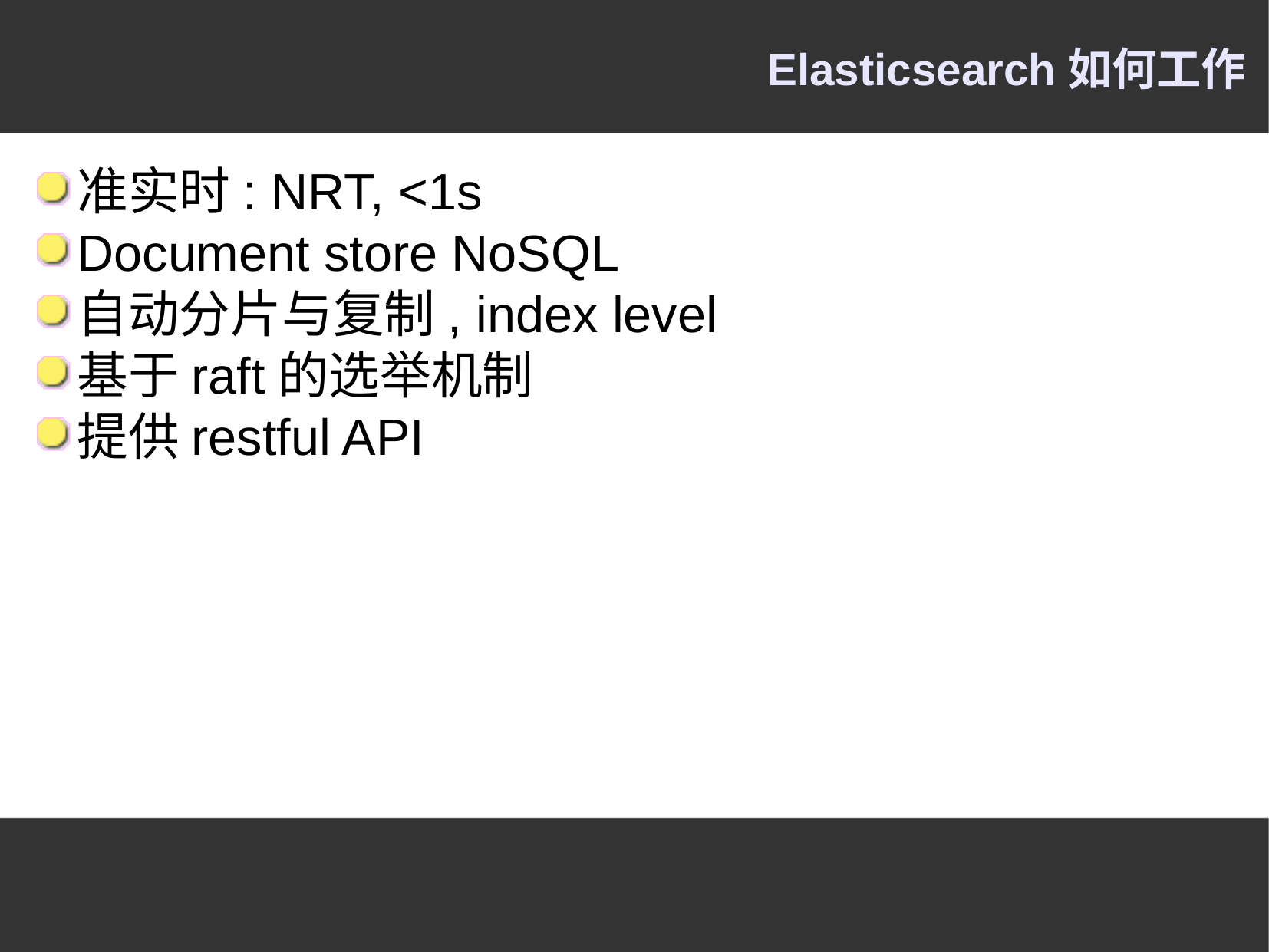

Elasticsearch如何工作
准实时: NRT, <1s
Document store NoSQL
自动分片与复制, index level
基于raft的选举机制
提供restful API